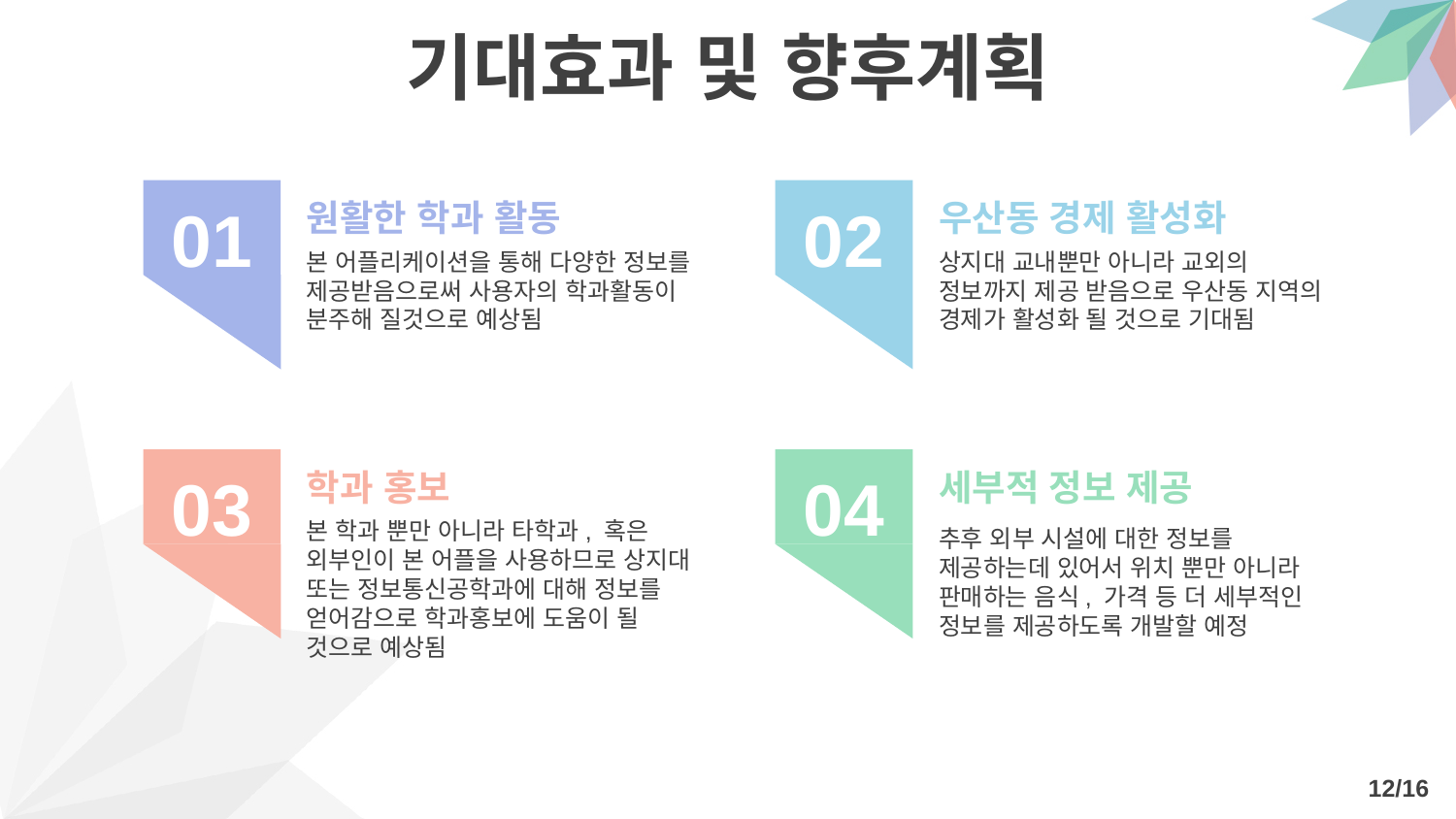

기대효과 및 향후계획

02
01
우산동 경제 활성화
상지대 교내뿐만 아니라 교외의 정보까지 제공 받음으로 우산동 지역의 경제가 활성화 될 것으로 기대됨
원활한 학과 활동
본 어플리케이션을 통해 다양한 정보를 제공받음으로써 사용자의 학과활동이 분주해 질것으로 예상됨

04
03
학과 홍보
본 학과 뿐만 아니라 타학과, 혹은 외부인이 본 어플을 사용하므로 상지대 또는 정보통신공학과에 대해 정보를 얻어감으로 학과홍보에 도움이 될 것으로 예상됨
세부적 정보 제공
추후 외부 시설에 대한 정보를 제공하는데 있어서 위치 뿐만 아니라 판매하는 음식, 가격 등 더 세부적인 정보를 제공하도록 개발할 예정
12/16